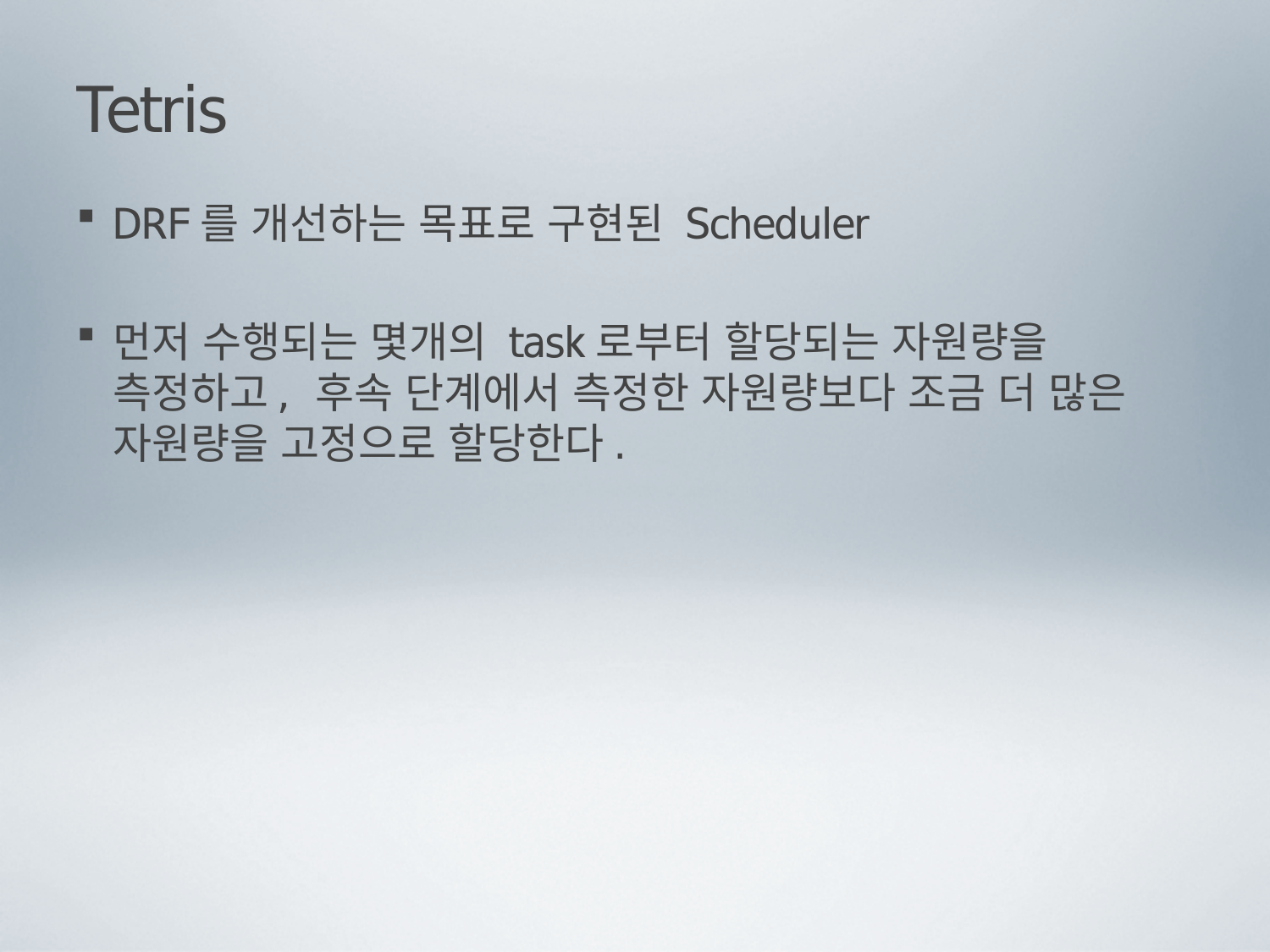

# Tetris
DRF를 개선하는 목표로 구현된 Scheduler

먼저 수행되는 몇개의 task로부터 할당되는 자원량을 측정하고, 후속 단계에서 측정한 자원량보다 조금 더 많은 자원량을 고정으로 할당한다.